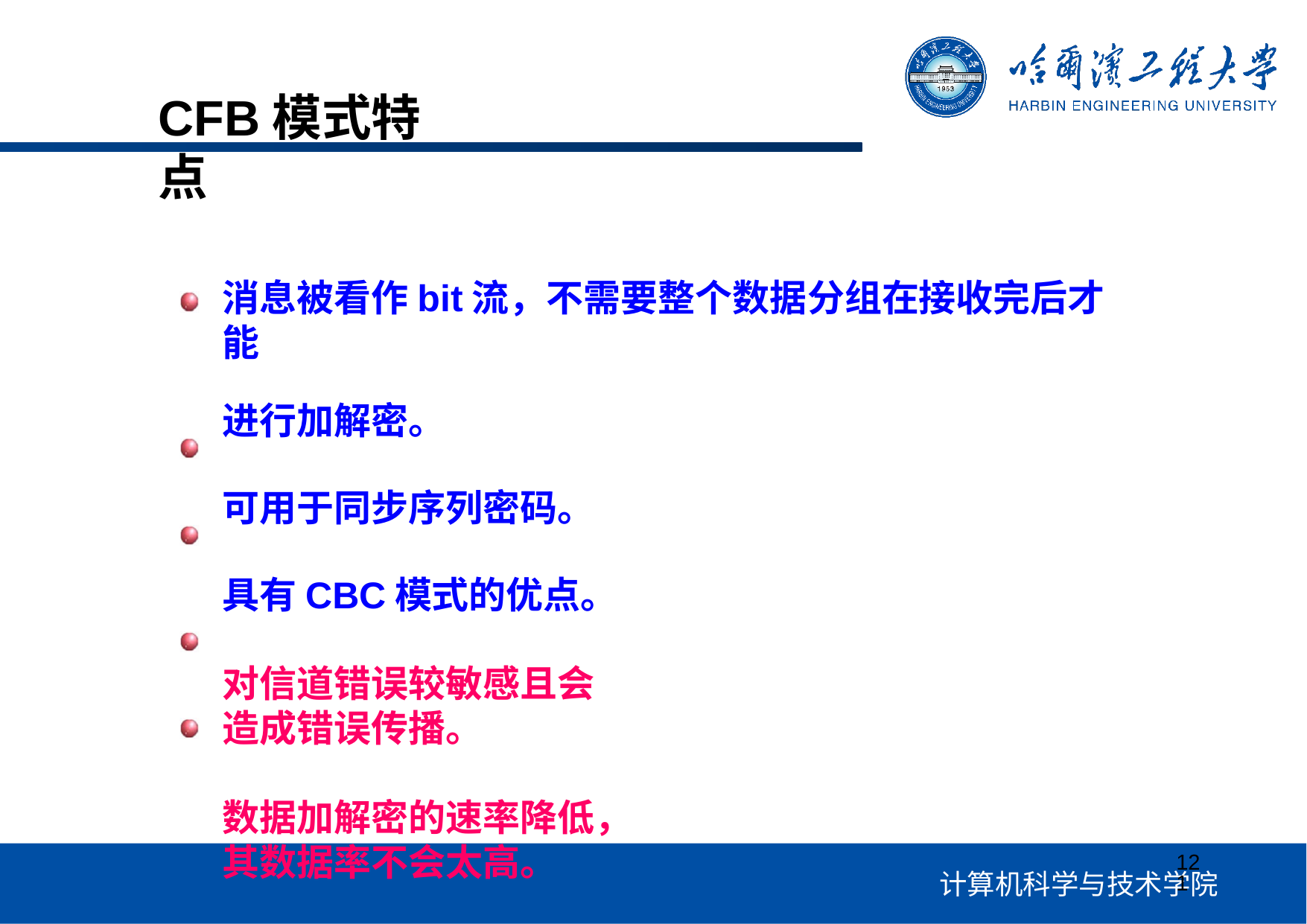

# CFB模式特点
消息被看作bit流，不需要整个数据分组在接收完后才能
进行加解密。
可用于同步序列密码。 具有CBC模式的优点。

对信道错误较敏感且会造成错误传播。

数据加解密的速率降低，其数据率不会太高。

121